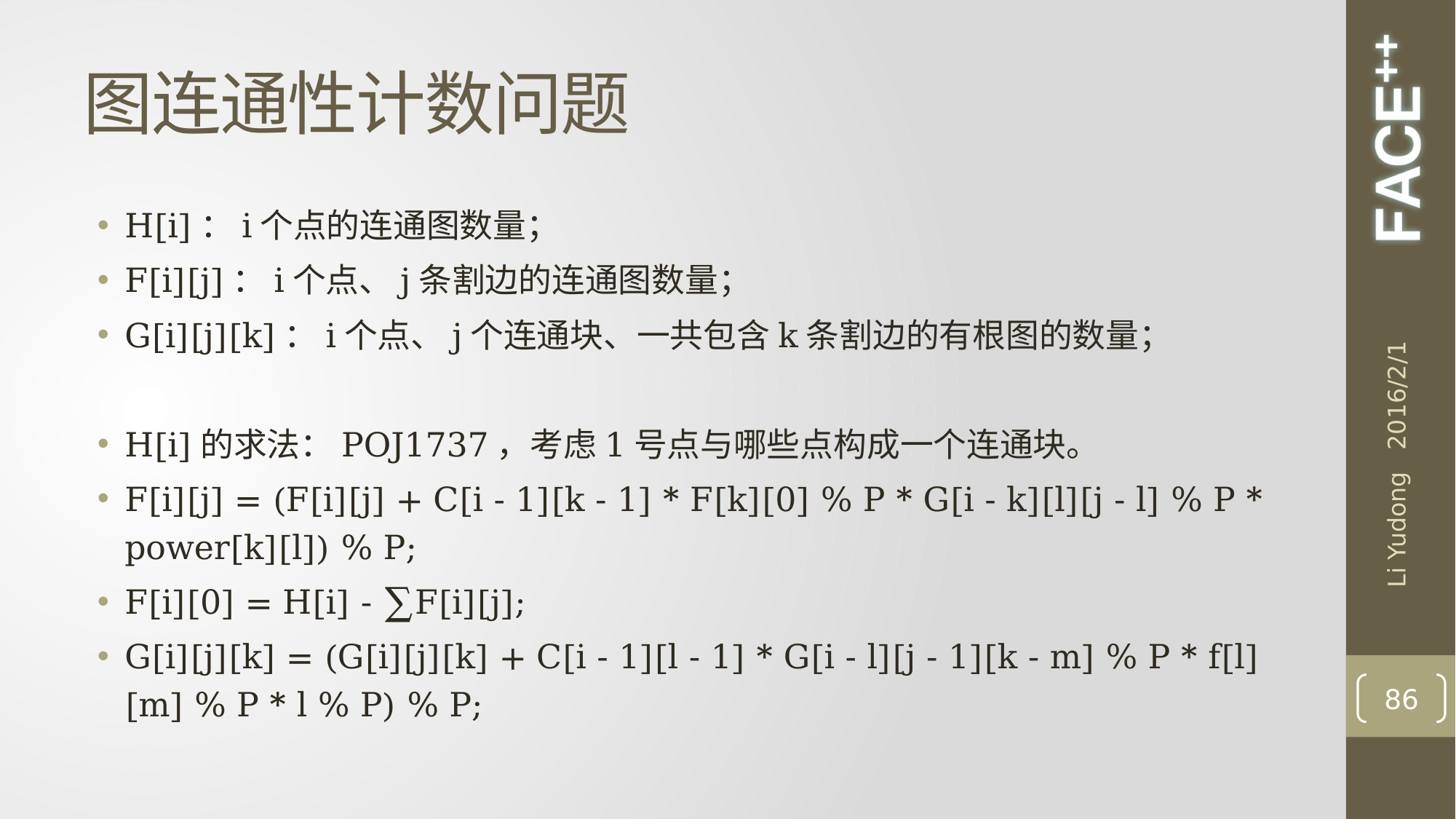

# 图连通性计数问题
H[i]：i个点的连通图数量；
F[i][j]：i个点、j条割边的连通图数量；
G[i][j][k]：i个点、j个连通块、一共包含k条割边的有根图的数量；

H[i]的求法：POJ1737，考虑1号点与哪些点构成一个连通块。
F[i][j] = (F[i][j] + C[i - 1][k - 1] * F[k][0] % P * G[i - k][l][j - l] % P * power[k][l]) % P;
F[i][0] = H[i] - ∑F[i][j];
G[i][j][k] = (G[i][j][k] + C[i - 1][l - 1] * G[i - l][j - 1][k - m] % P * f[l][m] % P * l % P) % P;
2016/2/1
Li Yudong
86